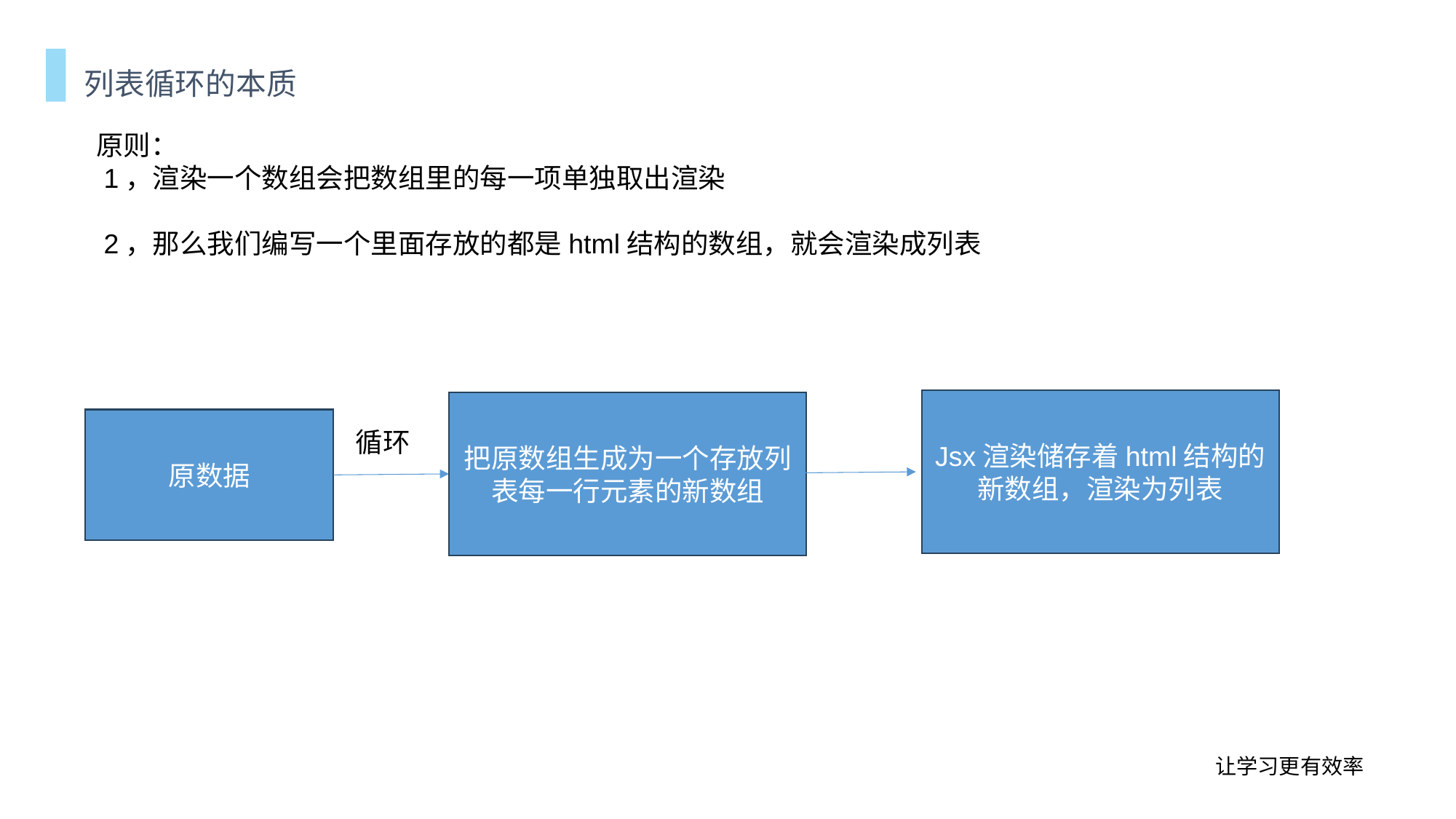

列表循环的本质

原则：
 1，渲染一个数组会把数组里的每一项单独取出渲染

 2，那么我们编写一个里面存放的都是html结构的数组，就会渲染成列表
Jsx渲染储存着html结构的新数组，渲染为列表
把原数组生成为一个存放列表每一行元素的新数组
原数据
循环